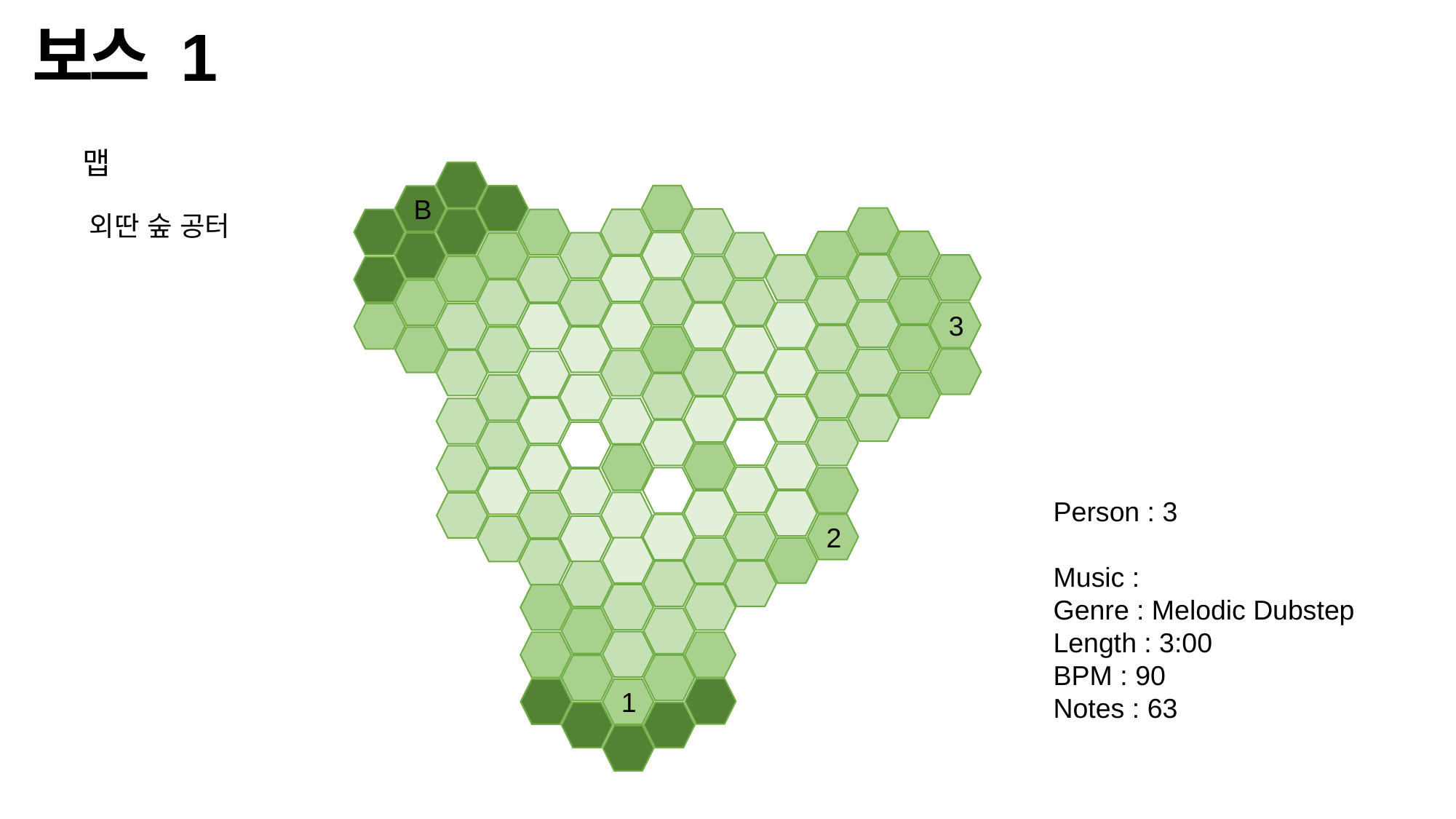

# 보스 1
맵

B
외딴 숲 공터

3

Person : 3

Music :
Genre : Melodic Dubstep
Length : 3:00
BPM : 90
Notes : 63

2

1